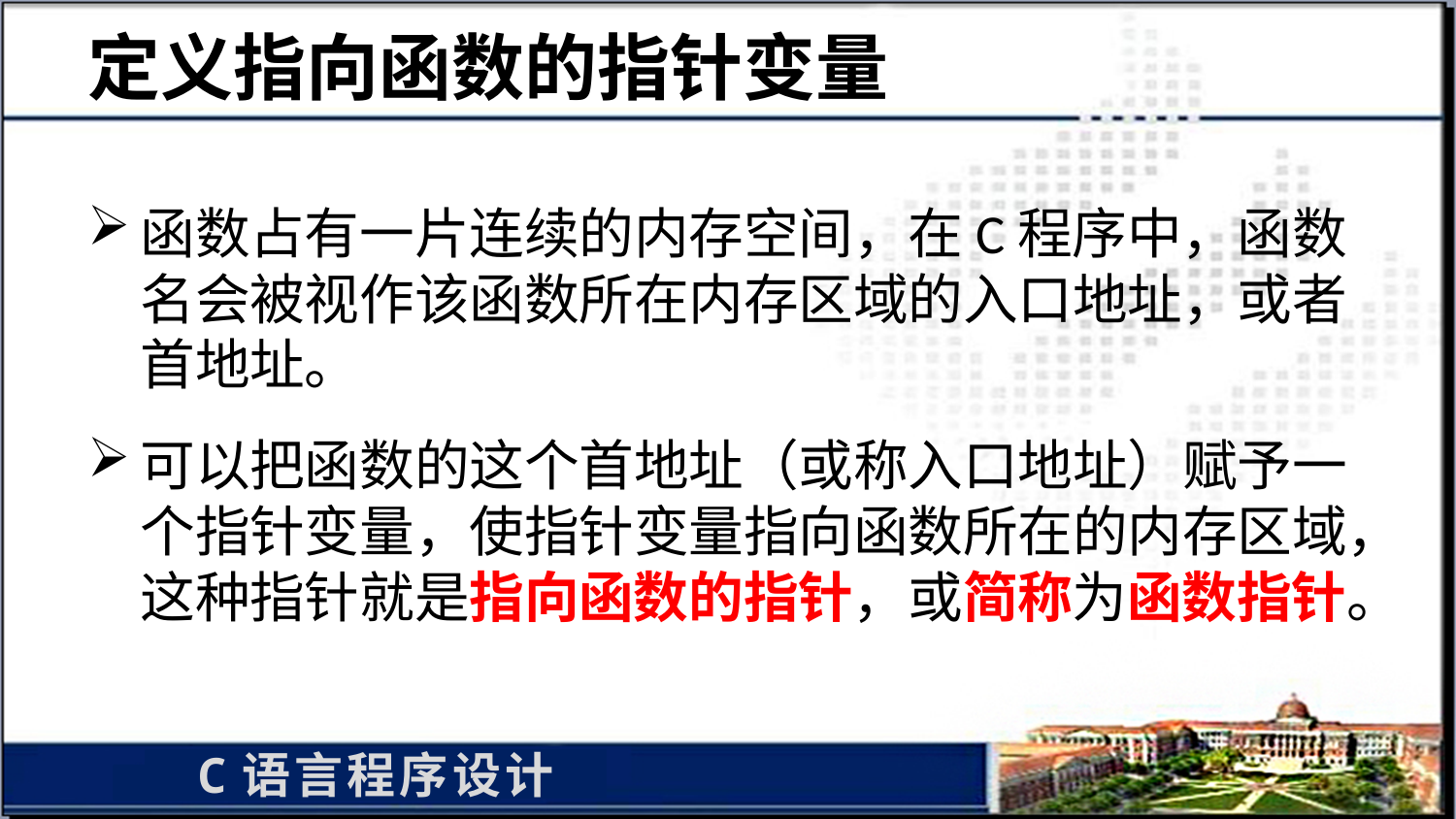

# 定义指向函数的指针变量
函数占有一片连续的内存空间，在C程序中，函数名会被视作该函数所在内存区域的入口地址，或者首地址。
可以把函数的这个首地址（或称入口地址）赋予一个指针变量，使指针变量指向函数所在的内存区域，这种指针就是指向函数的指针，或简称为函数指针。